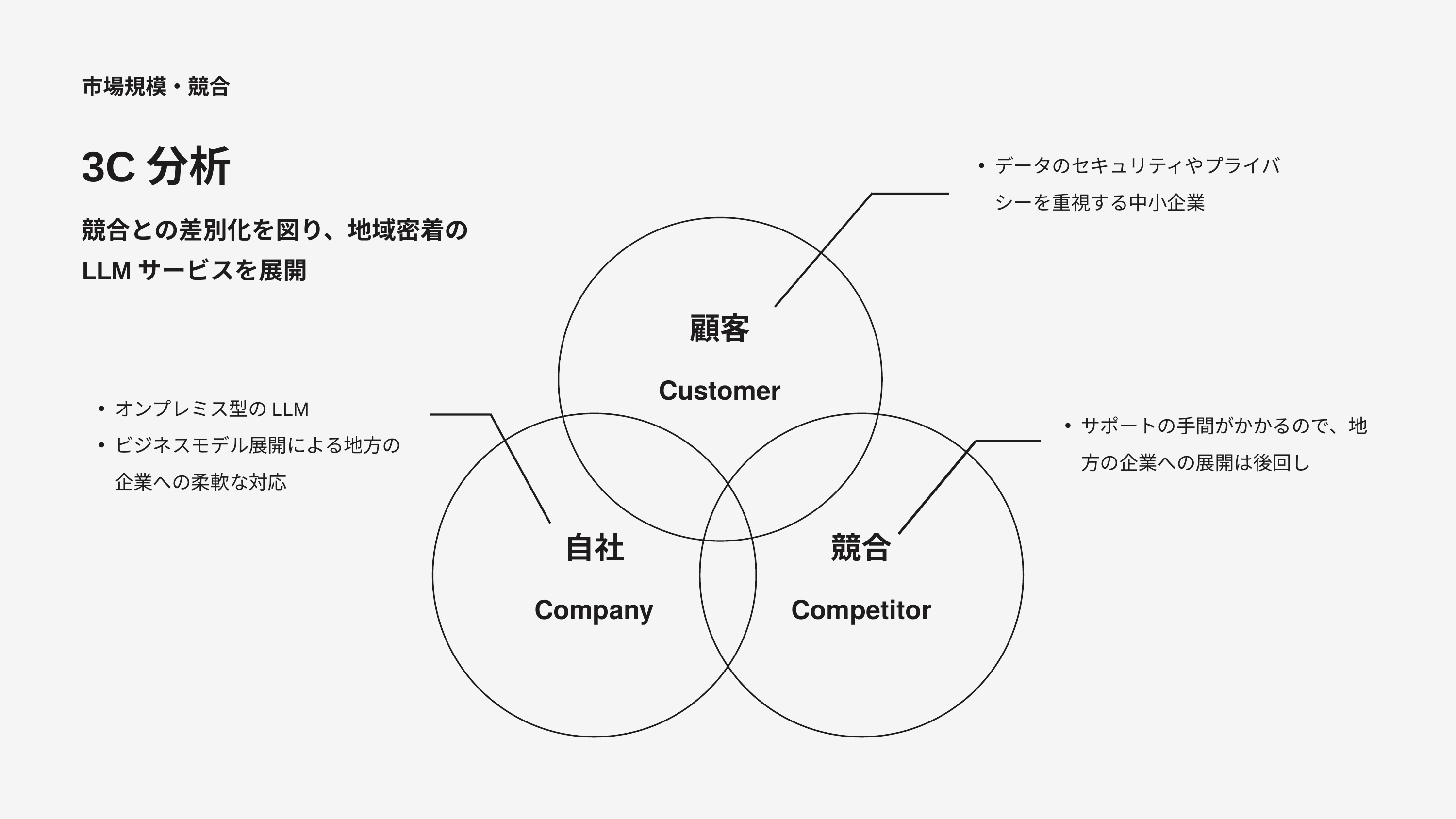

市場規模・競合
3C分析

データのセキュリティやプライバシーを重視する中小企業
競合との差別化を図り、地域密着のLLMサービスを展開
顧客

Customer
オンプレミス型のLLM
ビジネスモデル展開による地方の企業への柔軟な対応
サポートの手間がかかるので、地方の企業への展開は後回し
自社
競合
Company
Competitor